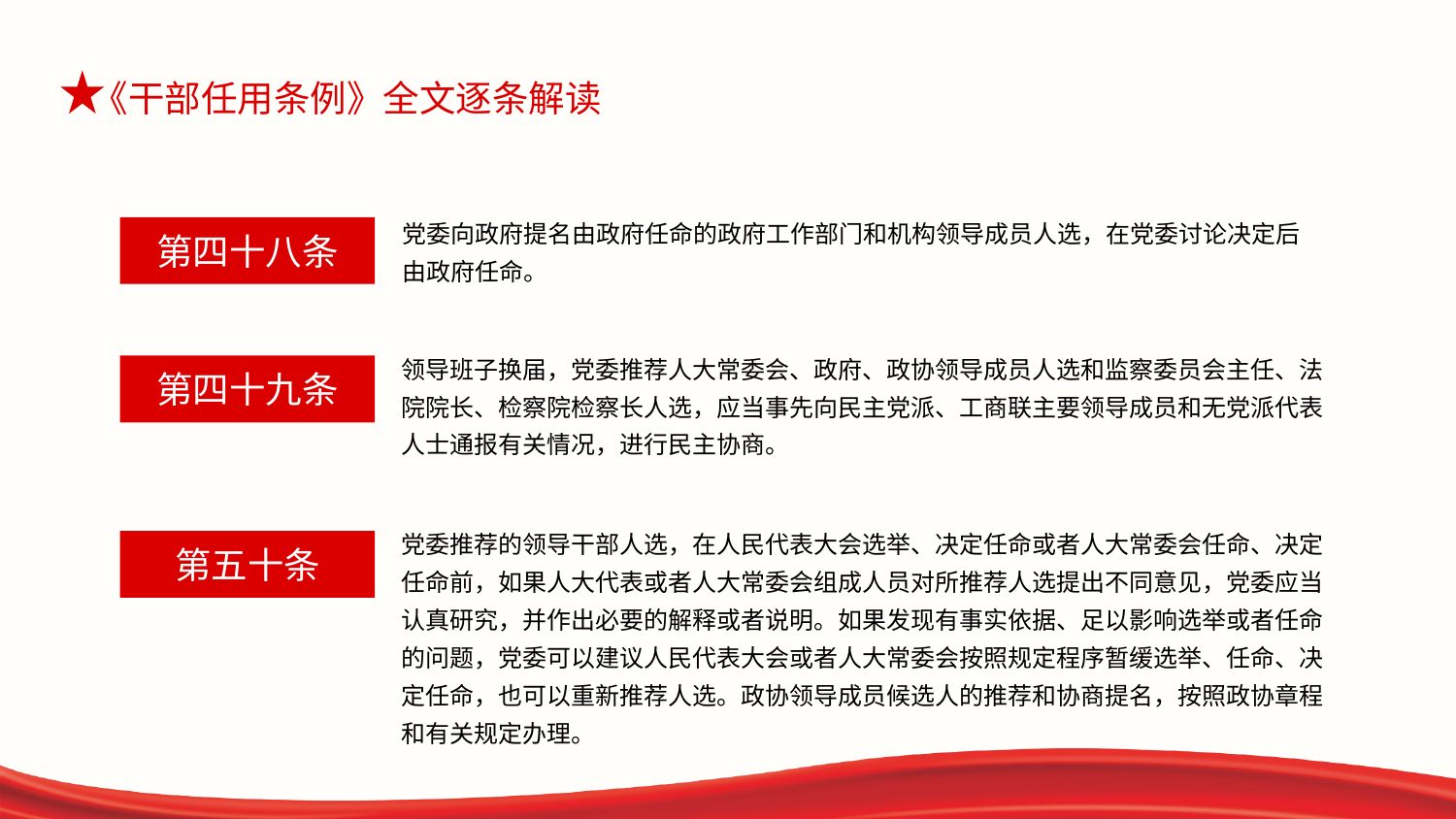

党委向政府提名由政府任命的政府工作部门和机构领导成员人选，在党委讨论决定后
由政府任命。
第四十八条
领导班子换届，党委推荐人大常委会、政府、政协领导成员人选和监察委员会主任、法院院长、检察院检察长人选，应当事先向民主党派、工商联主要领导成员和无党派代表人士通报有关情况，进行民主协商。
第四十九条
党委推荐的领导干部人选，在人民代表大会选举、决定任命或者人大常委会任命、决定任命前，如果人大代表或者人大常委会组成人员对所推荐人选提出不同意见，党委应当认真研究，并作出必要的解释或者说明。如果发现有事实依据、足以影响选举或者任命的问题，党委可以建议人民代表大会或者人大常委会按照规定程序暂缓选举、任命、决定任命，也可以重新推荐人选。政协领导成员候选人的推荐和协商提名，按照政协章程和有关规定办理。
第五十条